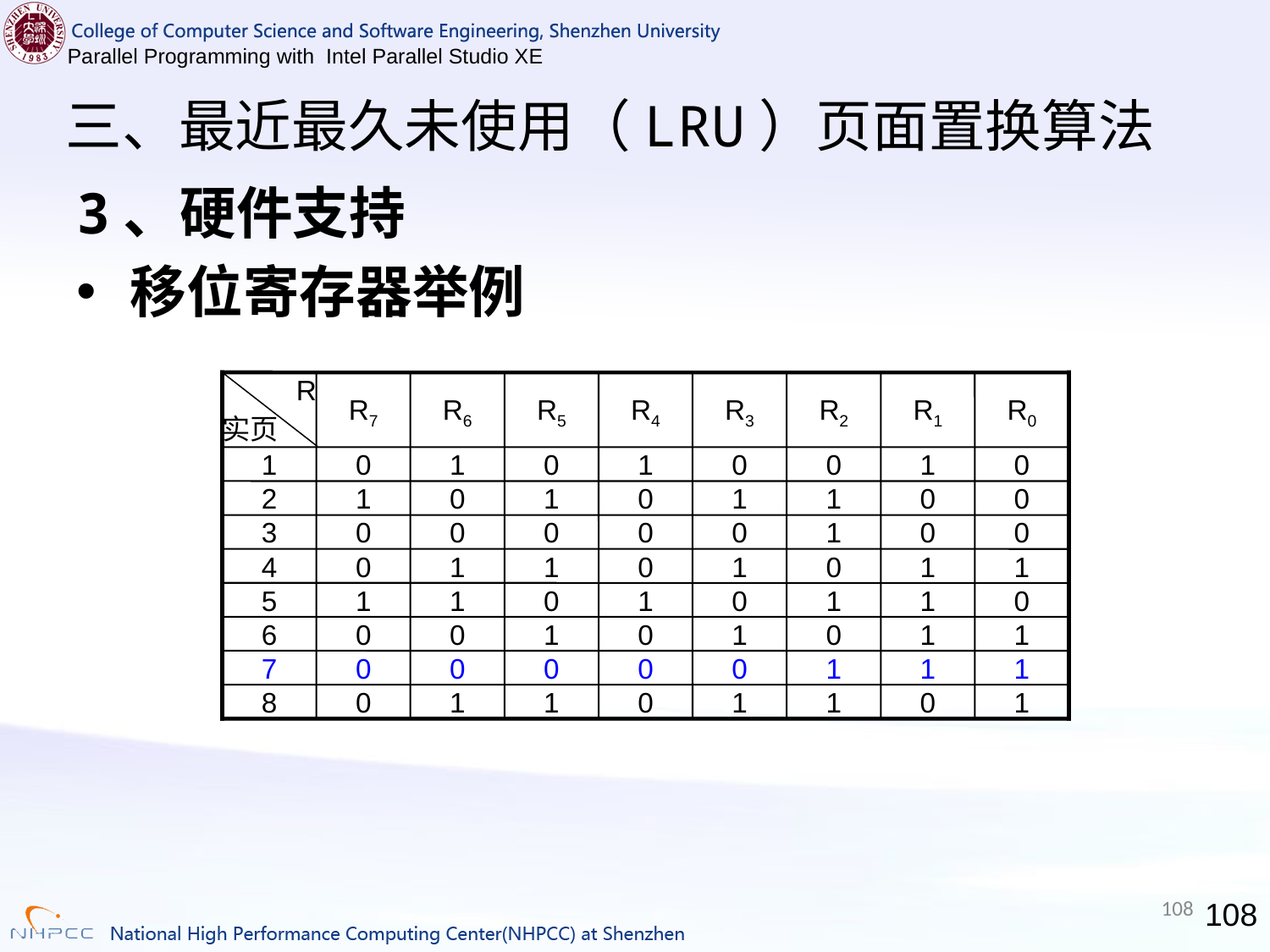

# 三、最近最久未使用（LRU）页面置换算法
3、硬件支持
移位寄存器举例
R
实页

R7

R6

R5

R4

R3

R2

R1

R0

1

0
1
0
1
0
0
1
0
2

1
0
1
0
1
1
0
0
3

0
0
0
0
0
1
0
0
4

0
1
1
0
1
0
1
1
5

1
1
0
1
0
1
1
0
6

0
0
1
0
1
0
1
1
7

0
0
0
0
0
1
1
1
8

0
1
1
0
1
1
0
1

108
108